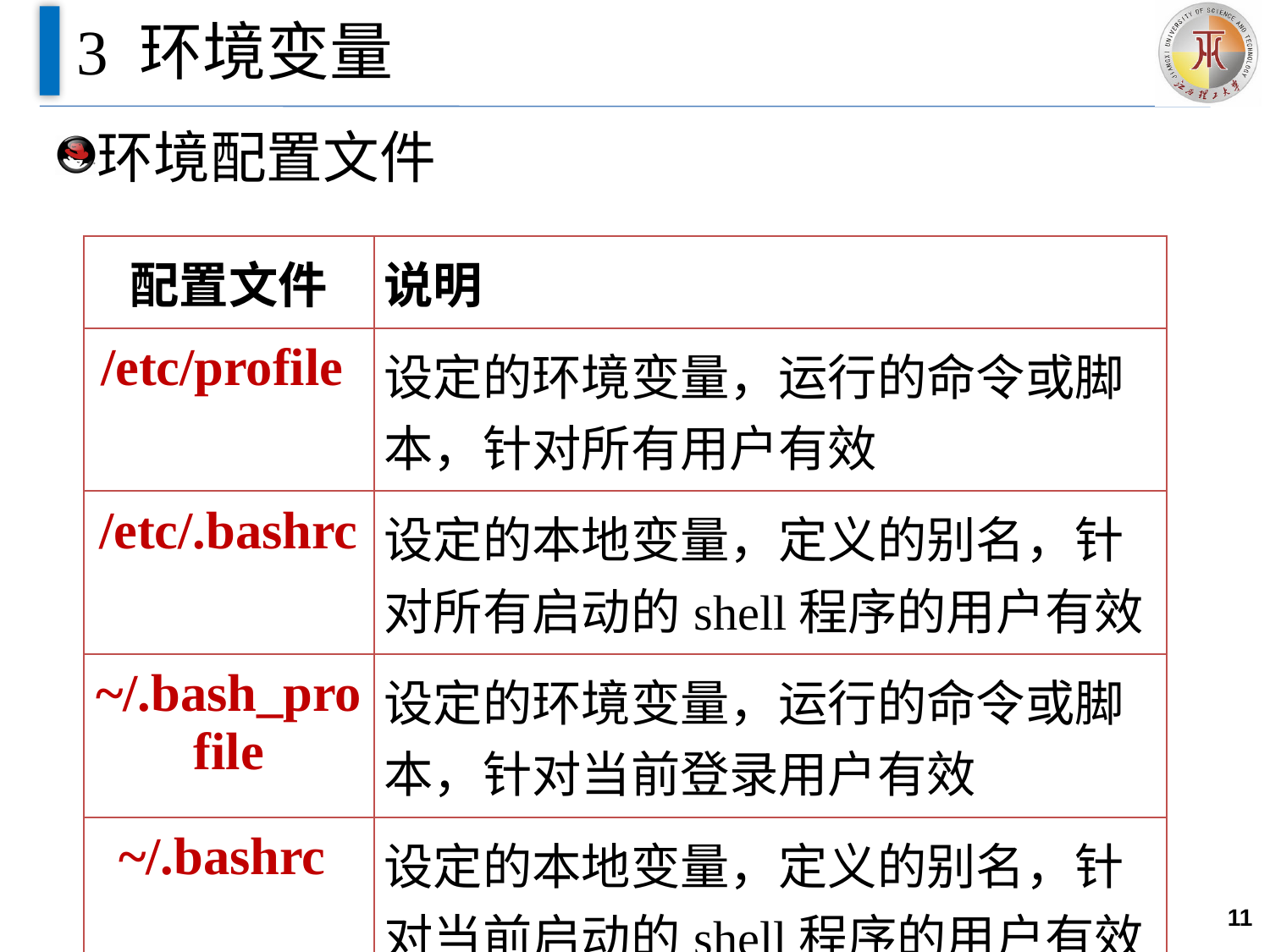

# 3 环境变量
环境配置文件
| 配置文件 | 说明 |
| --- | --- |
| /etc/profile | 设定的环境变量，运行的命令或脚本，针对所有用户有效 |
| /etc/.bashrc | 设定的本地变量，定义的别名，针对所有启动的shell程序的用户有效 |
| ~/.bash\_profile | 设定的环境变量，运行的命令或脚本，针对当前登录用户有效 |
| ~/.bashrc | 设定的本地变量，定义的别名，针对当前启动的shell程序的用户有效 |
11